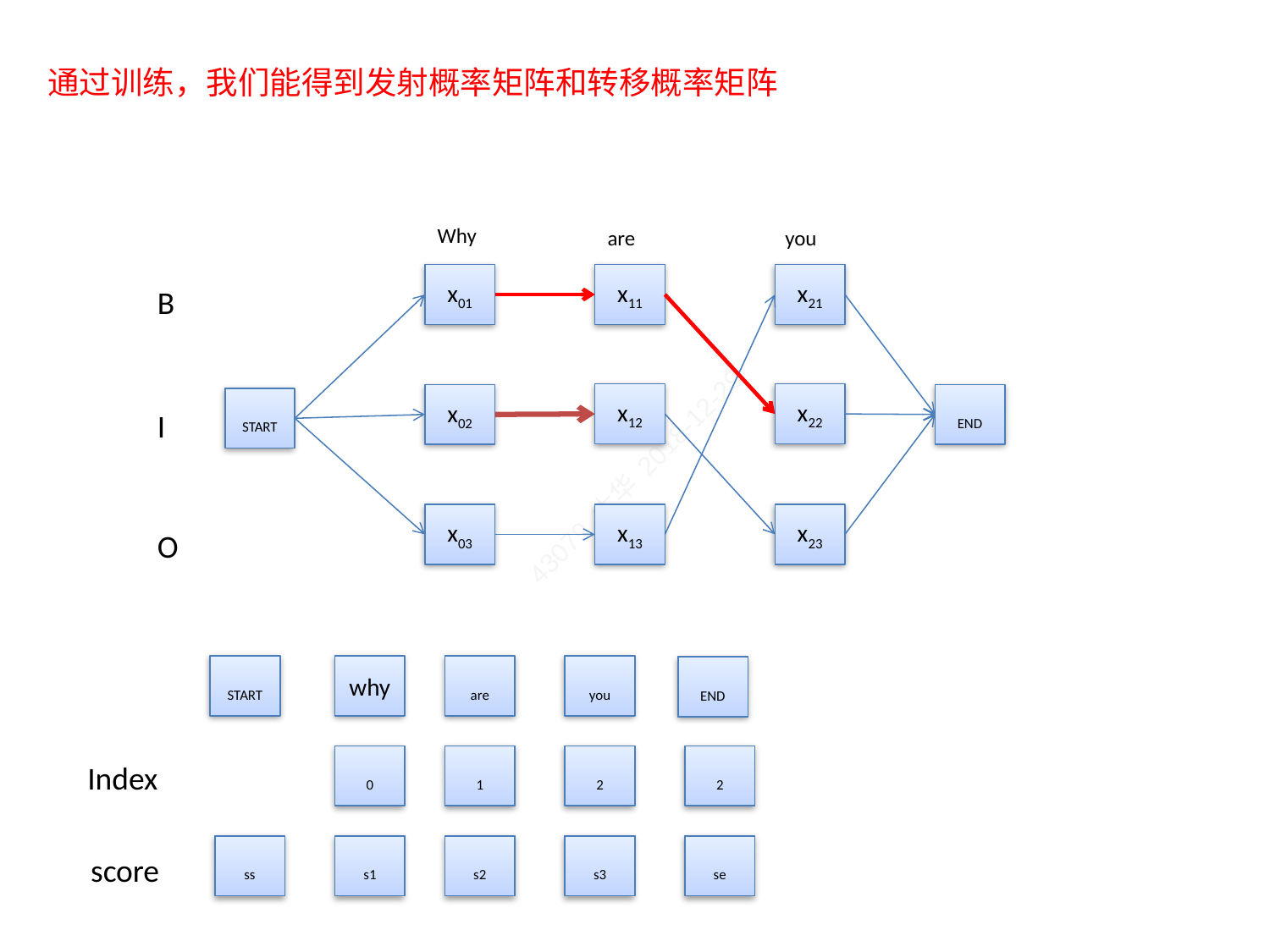

通过训练，我们能得到发射概率矩阵和转移概率矩阵
Why
you
are
x01
x11
x21
B
x12
x22
x02
END
START
I
x03
x13
x23
O
START
why
are
you
END
0
1
2
2
Index
ss
s1
s2
s3
se
score